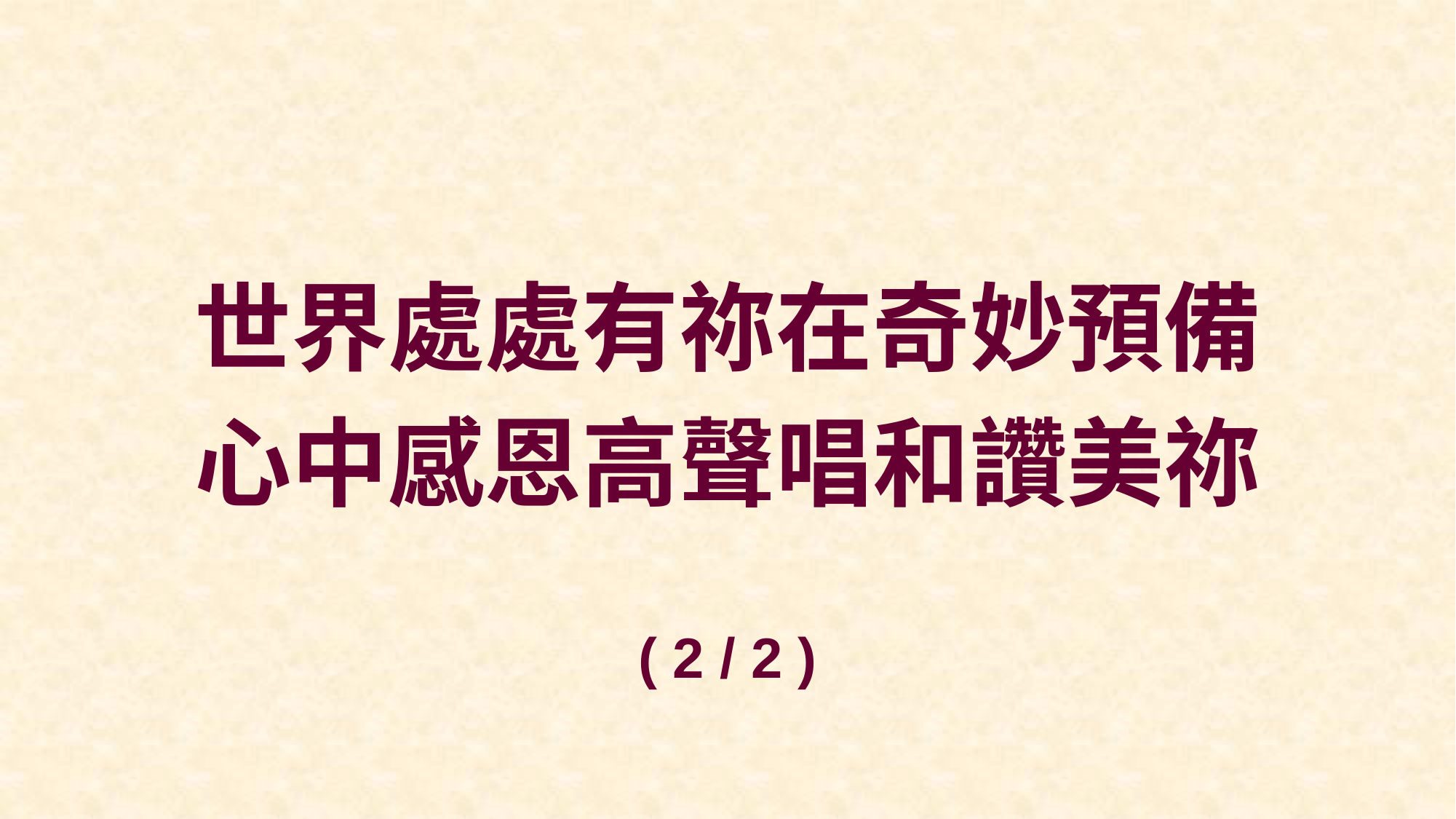

世界處處有祢在奇妙預備
心中感恩高聲唱和讚美祢
( 2 / 2 )